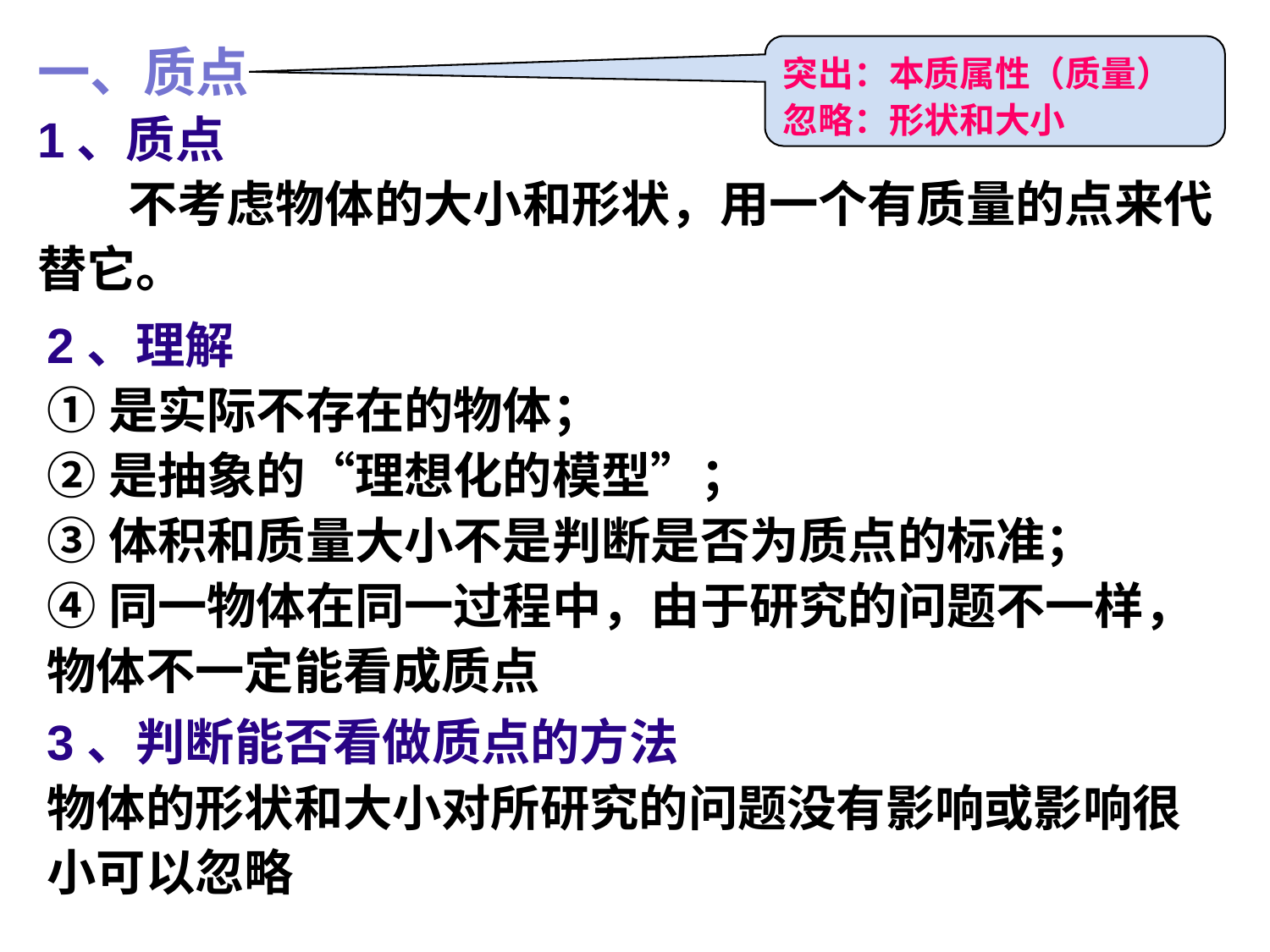

一、质点
1、质点
       不考虑物体的大小和形状，用一个有质量的点来代替它。
突出：本质属性（质量）
忽略：形状和大小

#
2、理解
①是实际不存在的物体；
②是抽象的“理想化的模型”；
③体积和质量大小不是判断是否为质点的标准；
④同一物体在同一过程中，由于研究的问题不一样，物体不一定能看成质点

3、判断能否看做质点的方法
物体的形状和大小对所研究的问题没有影响或影响很小可以忽略